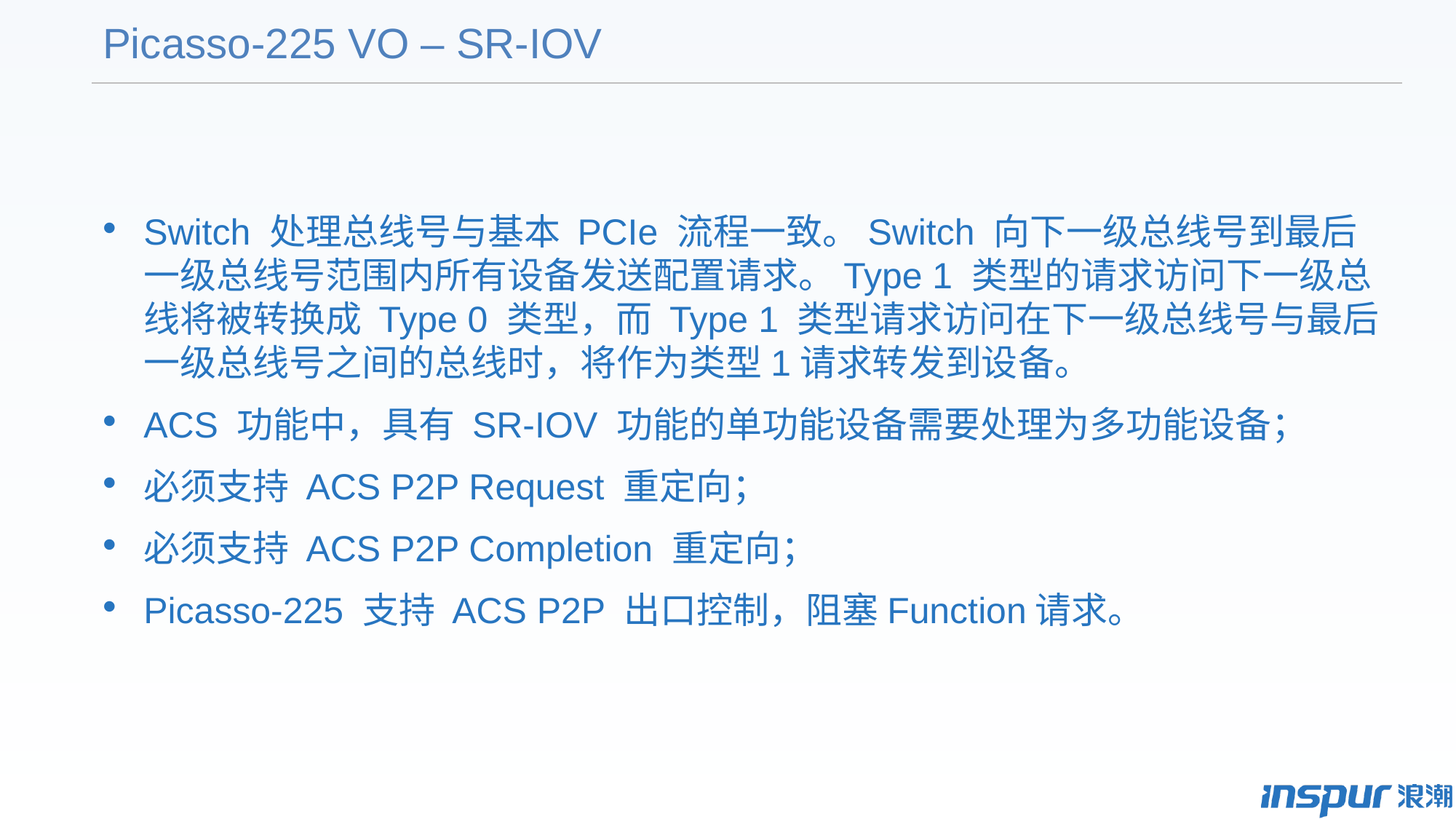

# Picasso-225 VO – SR-IOV
Switch 处理总线号与基本 PCIe 流程一致。Switch 向下一级总线号到最后一级总线号范围内所有设备发送配置请求。Type 1 类型的请求访问下一级总线将被转换成 Type 0 类型，而 Type 1 类型请求访问在下一级总线号与最后一级总线号之间的总线时，将作为类型1请求转发到设备。
ACS 功能中，具有 SR-IOV 功能的单功能设备需要处理为多功能设备；
必须支持 ACS P2P Request 重定向；
必须支持 ACS P2P Completion 重定向；
Picasso-225 支持 ACS P2P 出口控制，阻塞Function请求。